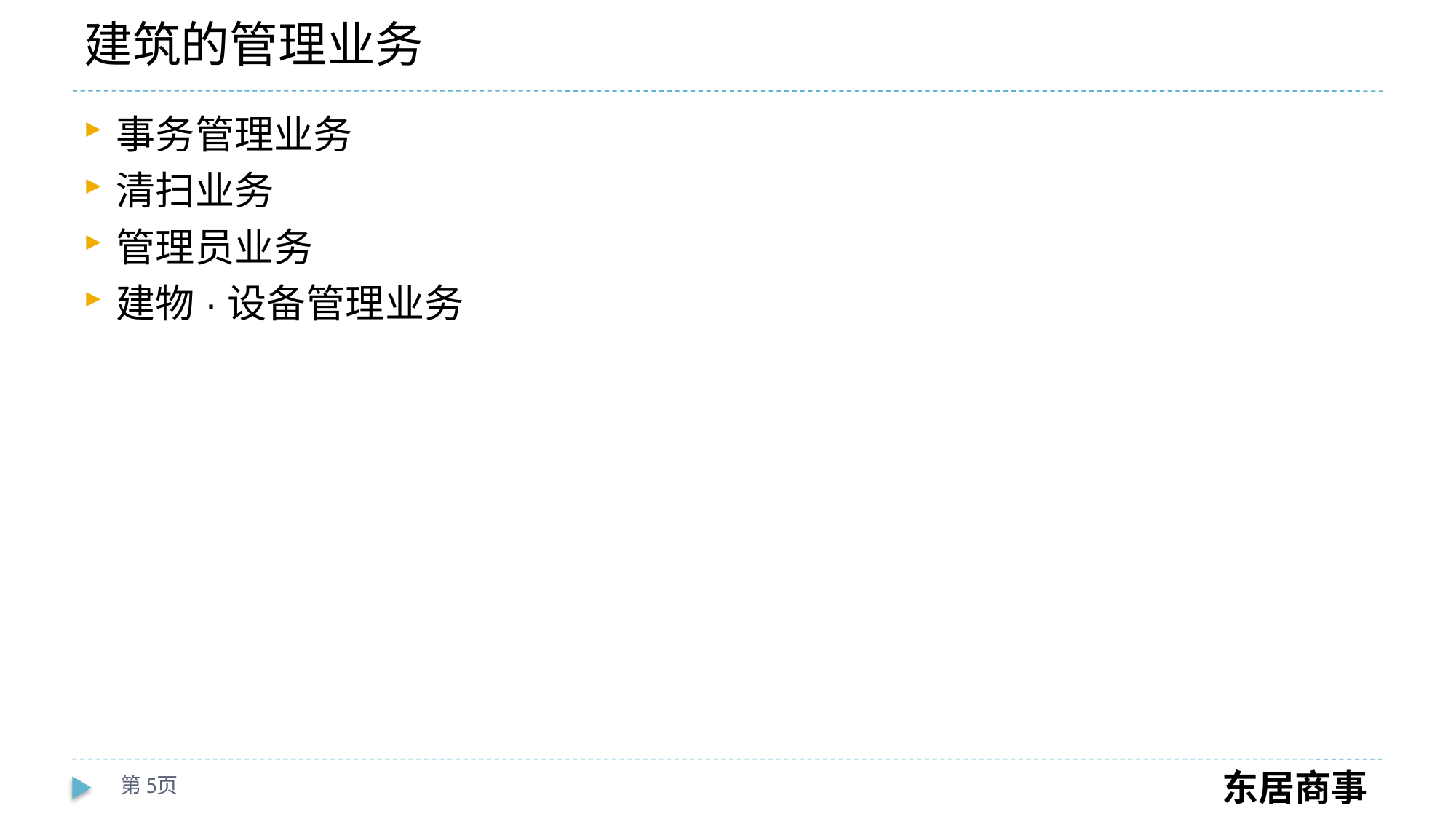

# 建筑的管理业务
事务管理业务
清扫业务
管理员业务
建物·设备管理业务
第5页